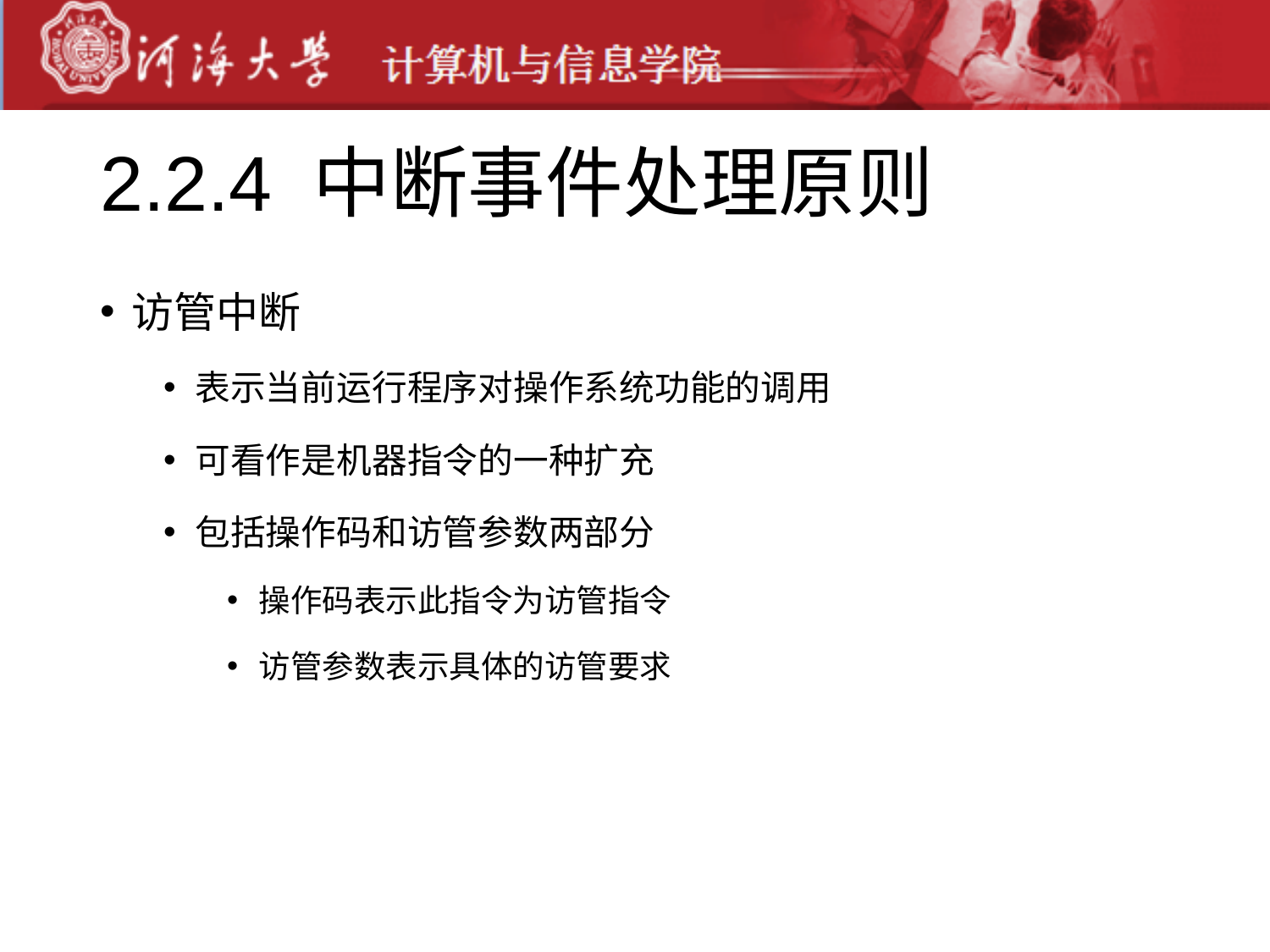

# 2.2.4 中断事件处理原则
访管中断
表示当前运行程序对操作系统功能的调用
可看作是机器指令的一种扩充
包括操作码和访管参数两部分
操作码表示此指令为访管指令
访管参数表示具体的访管要求